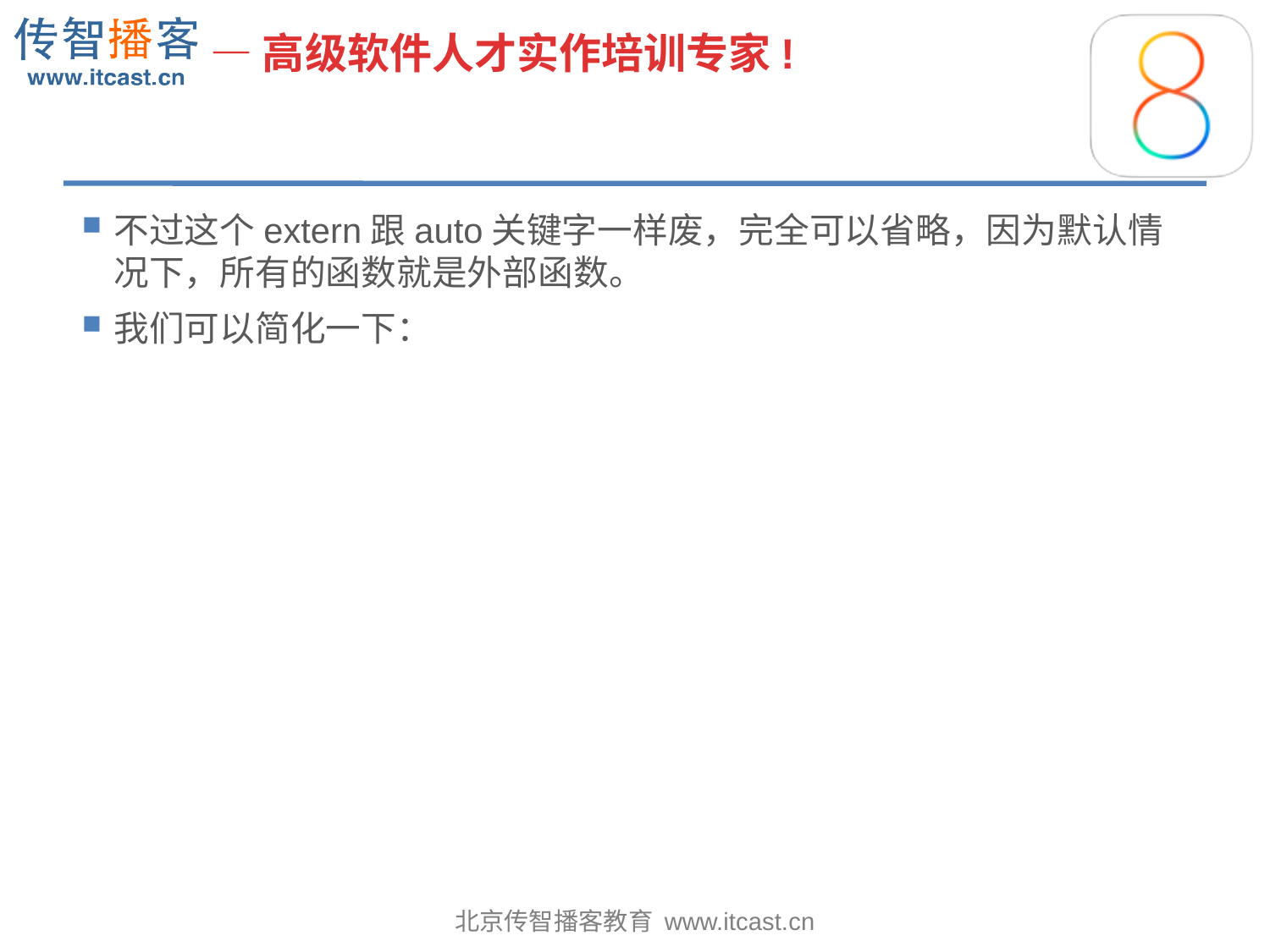

#
不过这个extern跟auto关键字一样废，完全可以省略，因为默认情况下，所有的函数就是外部函数。
我们可以简化一下：